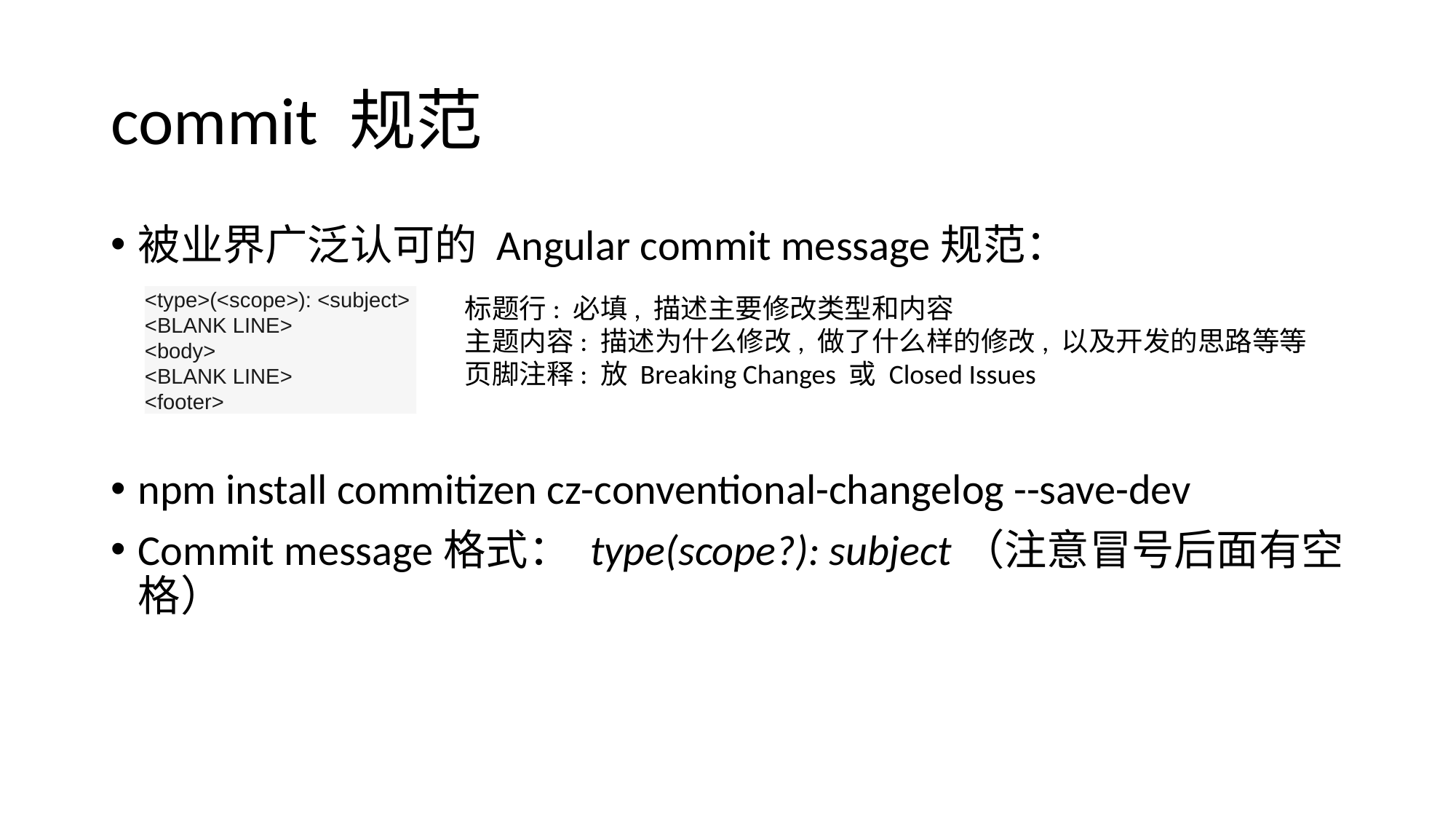

# commit 规范
被业界广泛认可的 Angular commit message规范：

npm install commitizen cz-conventional-changelog --save-dev
Commit message格式： type(scope?): subject（注意冒号后面有空格）

<type>(<scope>): <subject>
<BLANK LINE>
<body>
<BLANK LINE>
<footer>
标题行: 必填, 描述主要修改类型和内容
主题内容: 描述为什么修改, 做了什么样的修改, 以及开发的思路等等
页脚注释: 放 Breaking Changes 或 Closed Issues